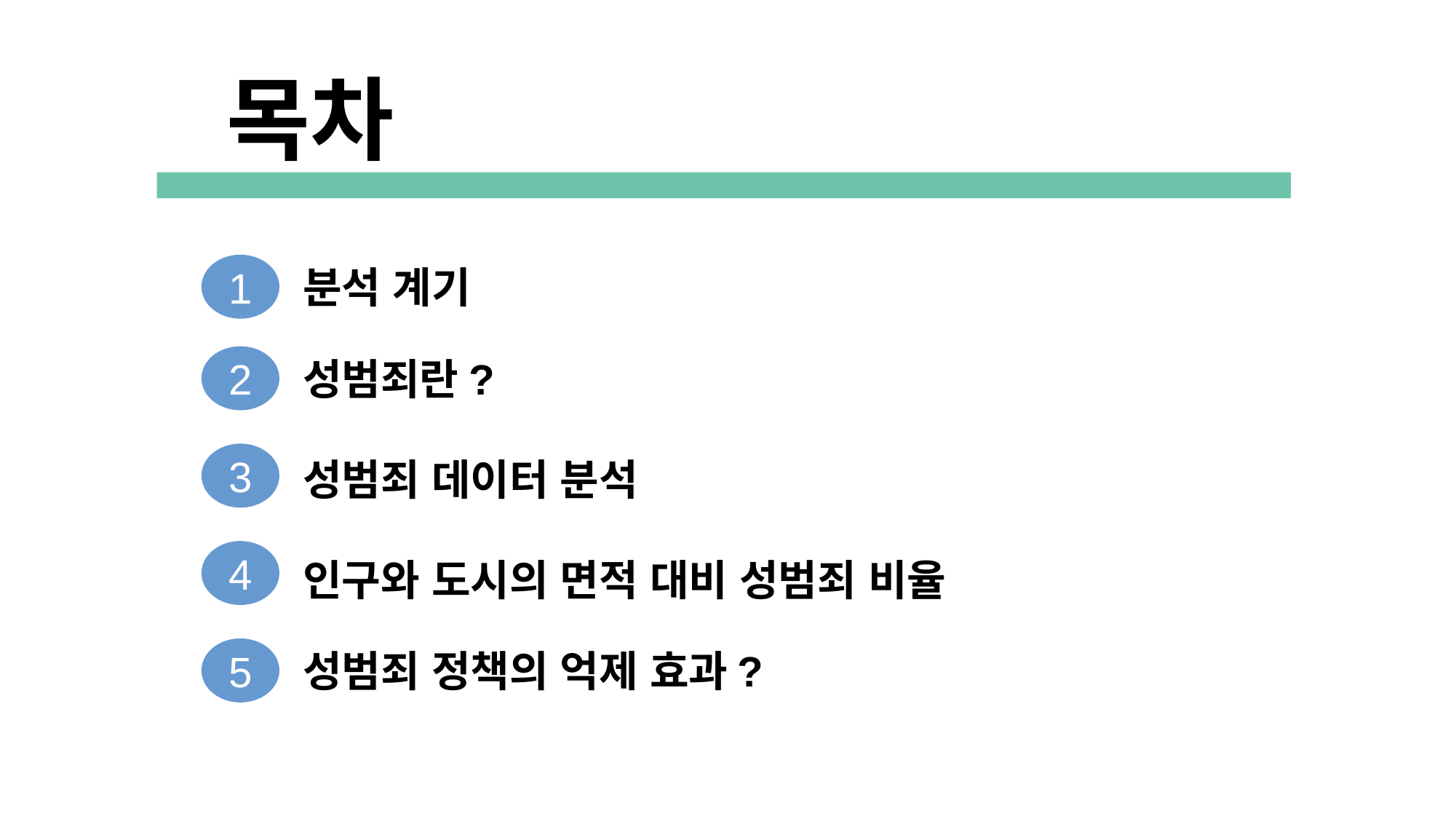

# 목차

1
분석 계기
성범죄란?
2
3
성범죄 데이터 분석
4
인구와 도시의 면적 대비 성범죄 비율
5
성범죄 정책의 억제 효과?